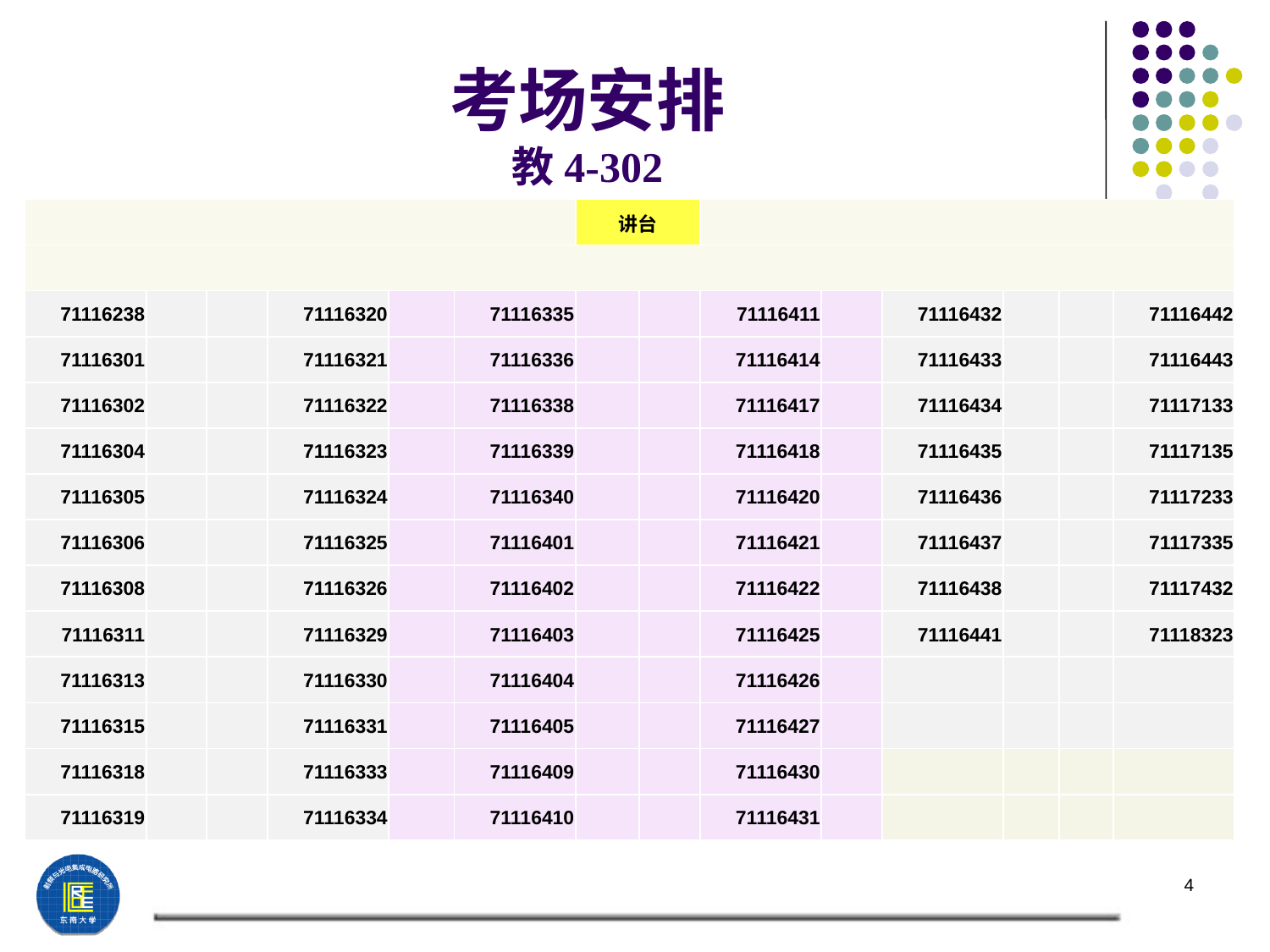

# 考场安排 教4-302
|  |  |  |  |  |  | 讲台 |  |  |  |  |  |  |  |
| --- | --- | --- | --- | --- | --- | --- | --- | --- | --- | --- | --- | --- | --- |
|  |  |  |  |  |  |  |  |  |  |  |  |  |  |
| 71116238 |  |  | 71116320 |  | 71116335 |  |  | 71116411 |  | 71116432 |  |  | 71116442 |
| 71116301 |  |  | 71116321 |  | 71116336 |  |  | 71116414 |  | 71116433 |  |  | 71116443 |
| 71116302 |  |  | 71116322 |  | 71116338 |  |  | 71116417 |  | 71116434 |  |  | 71117133 |
| 71116304 |  |  | 71116323 |  | 71116339 |  |  | 71116418 |  | 71116435 |  |  | 71117135 |
| 71116305 |  |  | 71116324 |  | 71116340 |  |  | 71116420 |  | 71116436 |  |  | 71117233 |
| 71116306 |  |  | 71116325 |  | 71116401 |  |  | 71116421 |  | 71116437 |  |  | 71117335 |
| 71116308 |  |  | 71116326 |  | 71116402 |  |  | 71116422 |  | 71116438 |  |  | 71117432 |
| 71116311 |  |  | 71116329 |  | 71116403 |  |  | 71116425 |  | 71116441 |  |  | 71118323 |
| 71116313 |  |  | 71116330 |  | 71116404 |  |  | 71116426 |  |  |  |  |  |
| 71116315 |  |  | 71116331 |  | 71116405 |  |  | 71116427 |  |  |  |  |  |
| 71116318 |  |  | 71116333 |  | 71116409 |  |  | 71116430 |  |  |  |  |  |
| 71116319 |  |  | 71116334 |  | 71116410 |  |  | 71116431 |  |  |  |  |  |
4